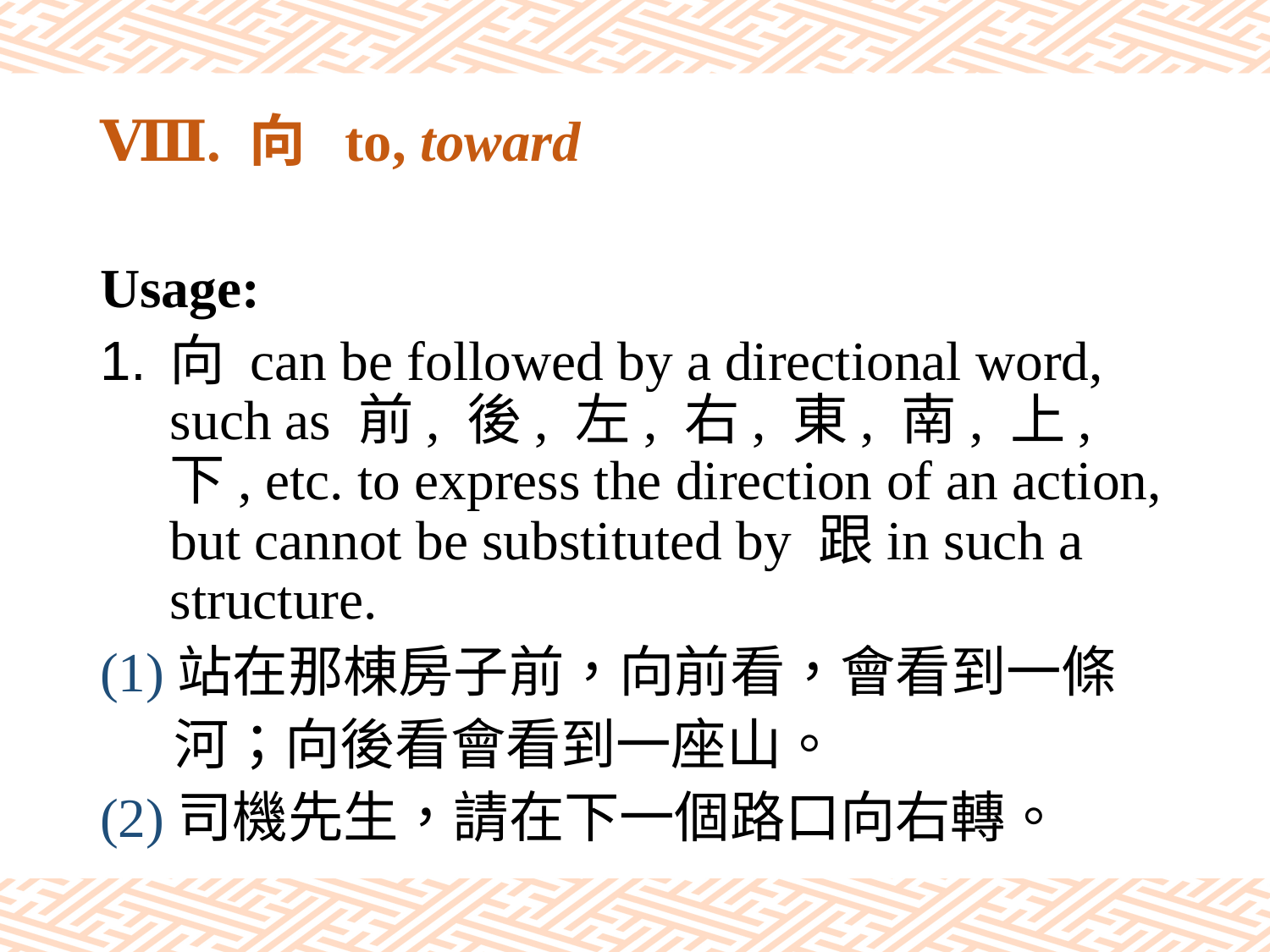

# Ⅷ. 向  to, toward
Usage:
向 can be followed by a directional word, such as 前, 後, 左, 右, 東, 南, 上, 下, etc. to express the direction of an action, but cannot be substituted by 跟in such a structure.
(1)站在那棟房子前，向前看，會看到一條
     河；向後看會看到一座山。
(2)司機先生，請在下一個路口向右轉。